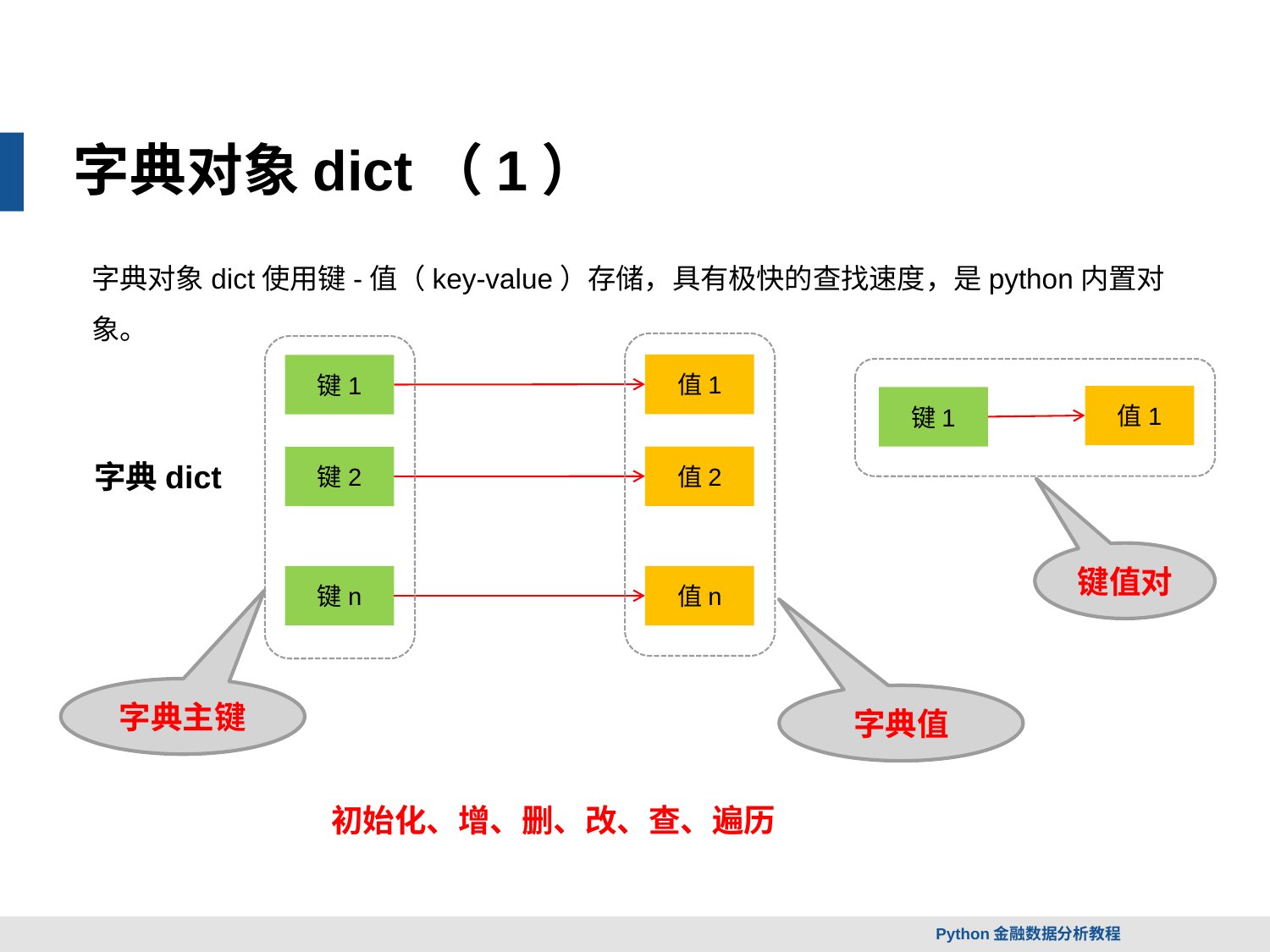

字典对象dict（1）
字典对象dict使用键-值（key-value）存储，具有极快的查找速度，是python内置对象。

值1
键1

值1
键1
键值对
值2
键2
字典dict
键n
值n
字典主键
字典值
初始化、增、删、改、查、遍历
Python金融数据分析教程